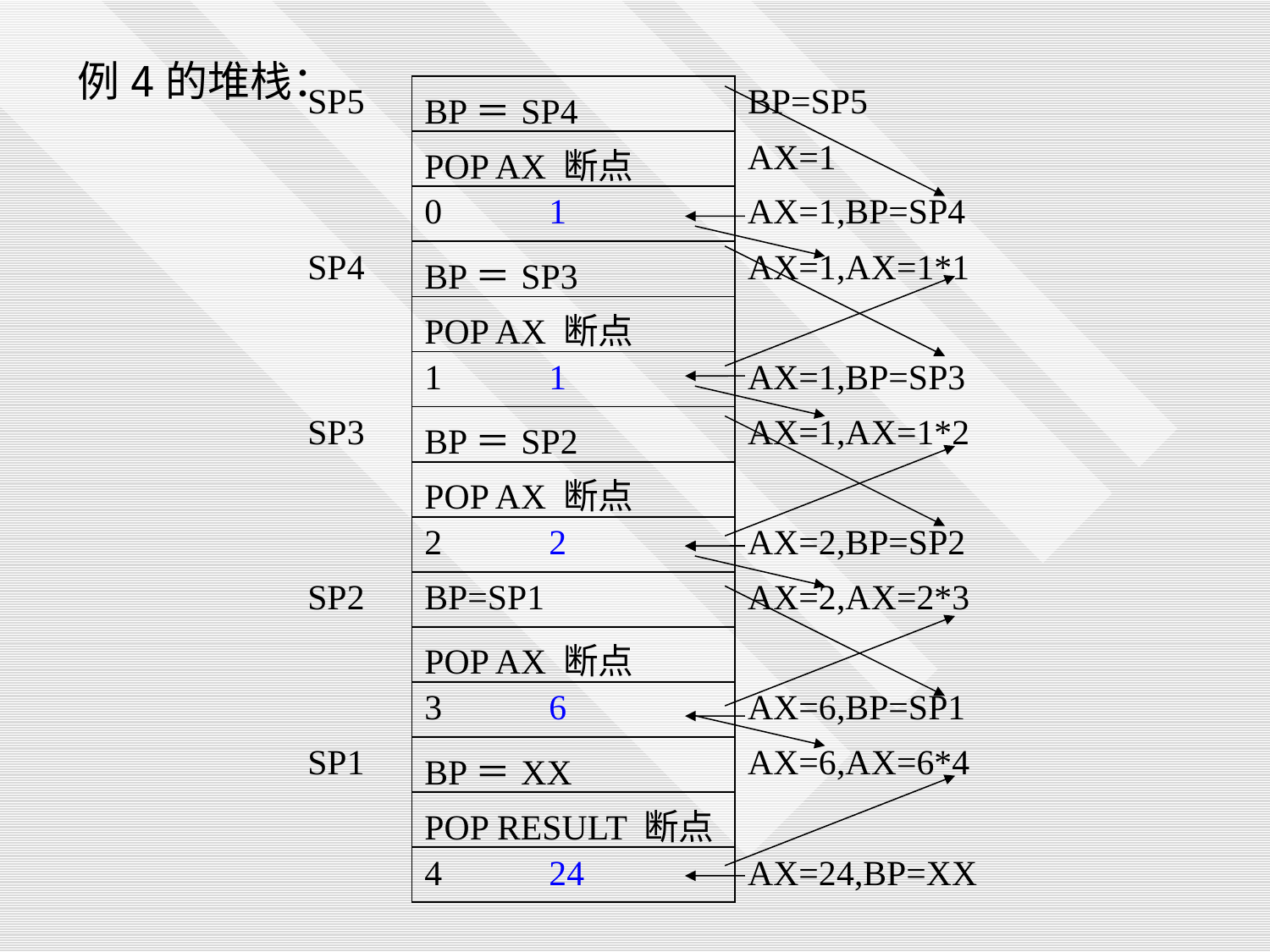

例4的堆栈：
| SP5 | BP＝SP4 | BP=SP5 |
| --- | --- | --- |
|  | POP AX 断点 | AX=1 |
|  | 0 1 | AX=1,BP=SP4 |
| SP4 | BP＝SP3 | AX=1,AX=1\*1 |
|  | POP AX 断点 |  |
|  | 1 1 | AX=1,BP=SP3 |
| SP3 | BP＝SP2 | AX=1,AX=1\*2 |
|  | POP AX 断点 |  |
|  | 2 2 | AX=2,BP=SP2 |
| SP2 | BP=SP1 | AX=2,AX=2\*3 |
|  | POP AX 断点 |  |
|  | 3 6 | AX=6,BP=SP1 |
| SP1 | BP＝XX | AX=6,AX=6\*4 |
|  | POP RESULT 断点 |  |
|  | 4 24 | AX=24,BP=XX |